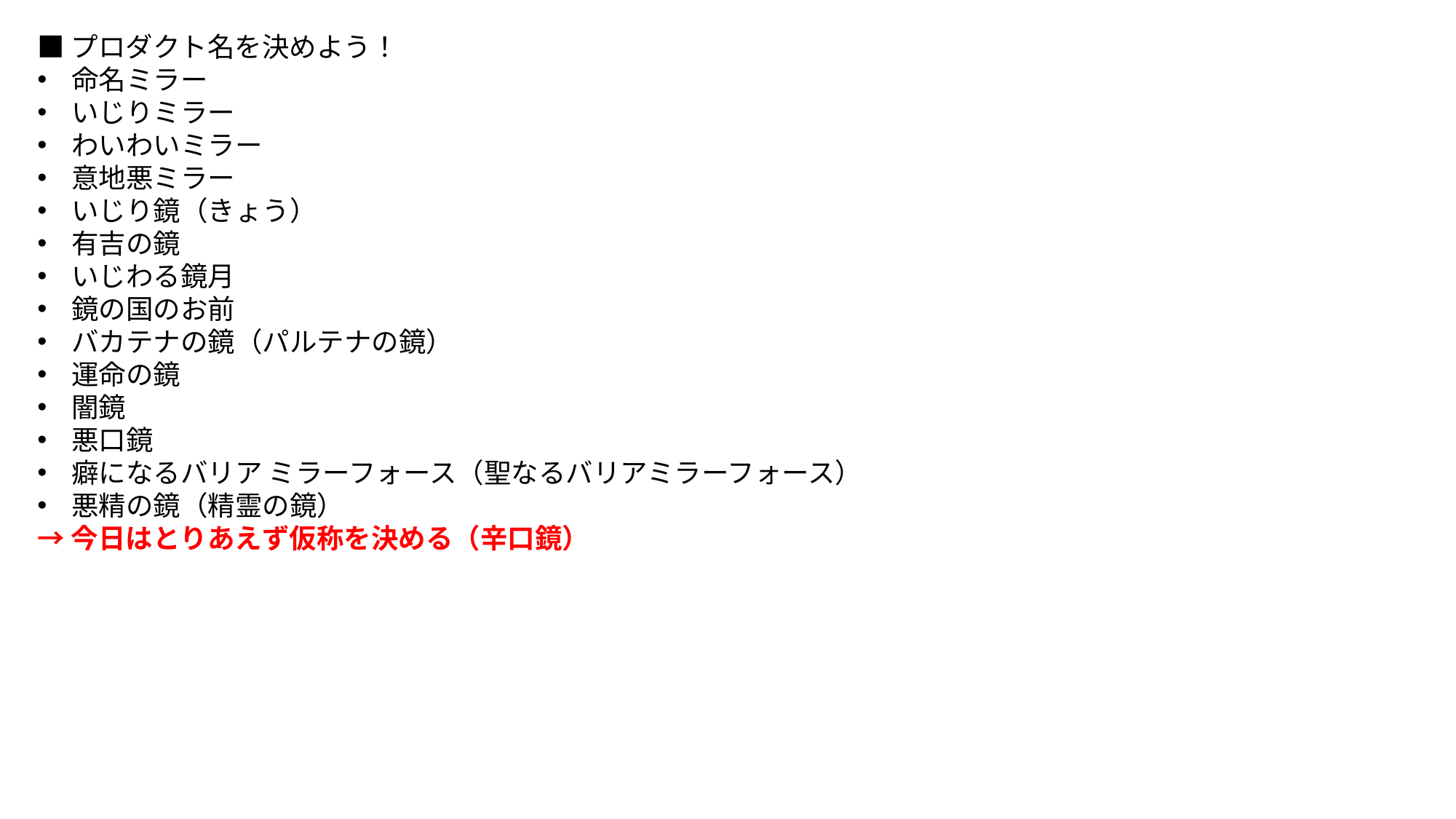

■プロダクト名を決めよう！
命名ミラー
いじりミラー
わいわいミラー
意地悪ミラー
いじり鏡（きょう）
有吉の鏡
いじわる鏡月
鏡の国のお前
バカテナの鏡（パルテナの鏡）
運命の鏡
闇鏡
悪口鏡
癖になるバリア ミラーフォース（聖なるバリアミラーフォース）
悪精の鏡（精霊の鏡）
→今日はとりあえず仮称を決める（辛口鏡）